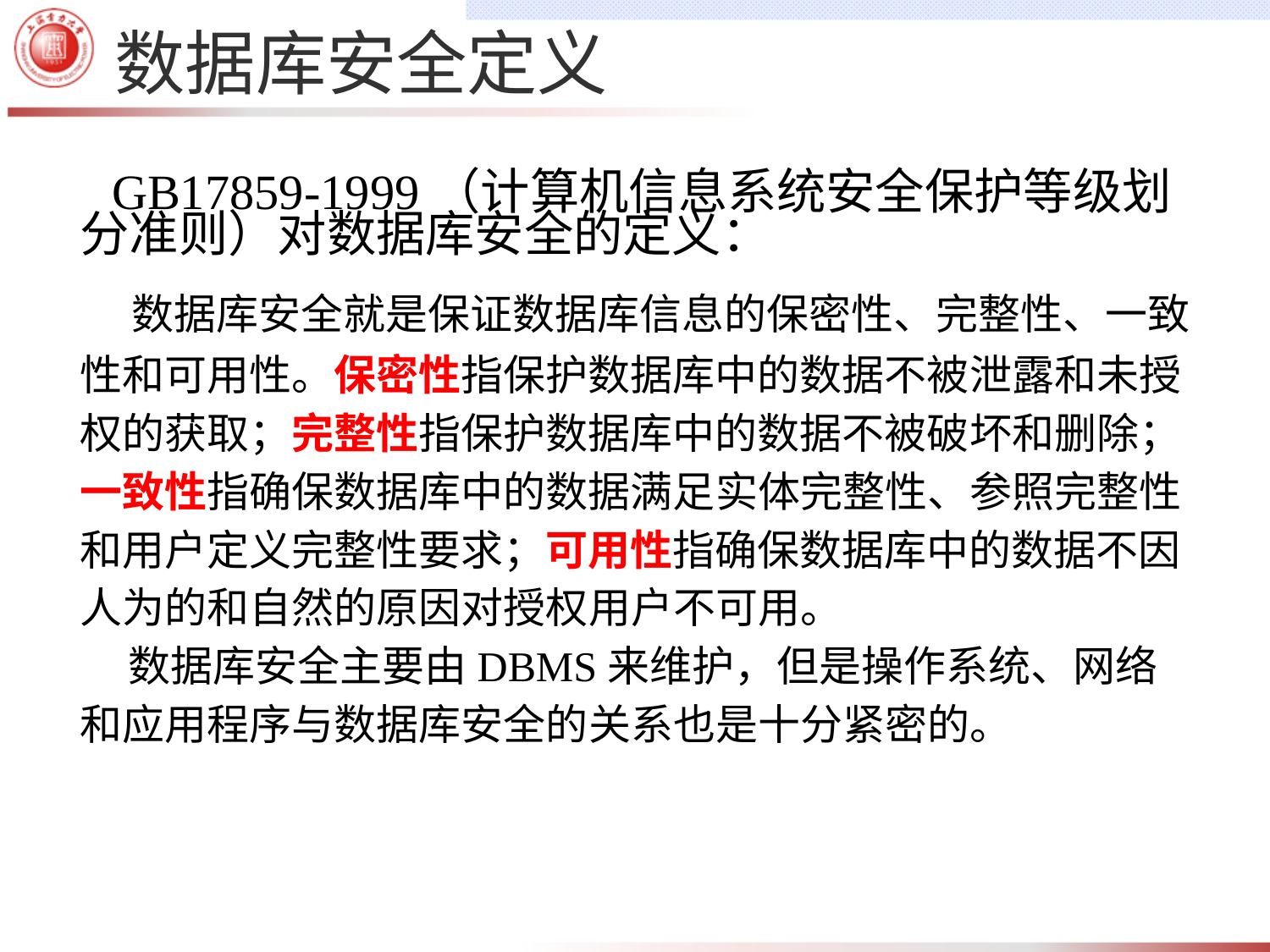

# 数据库安全定义
   GB17859-1999（计算机信息系统安全保护等级划分准则）对数据库安全的定义：
   数据库安全就是保证数据库信息的保密性、完整性、一致性和可用性。保密性指保护数据库中的数据不被泄露和未授权的获取；完整性指保护数据库中的数据不被破坏和删除；一致性指确保数据库中的数据满足实体完整性、参照完整性和用户定义完整性要求；可用性指确保数据库中的数据不因人为的和自然的原因对授权用户不可用。
    数据库安全主要由DBMS来维护，但是操作系统、网络和应用程序与数据库安全的关系也是十分紧密的。